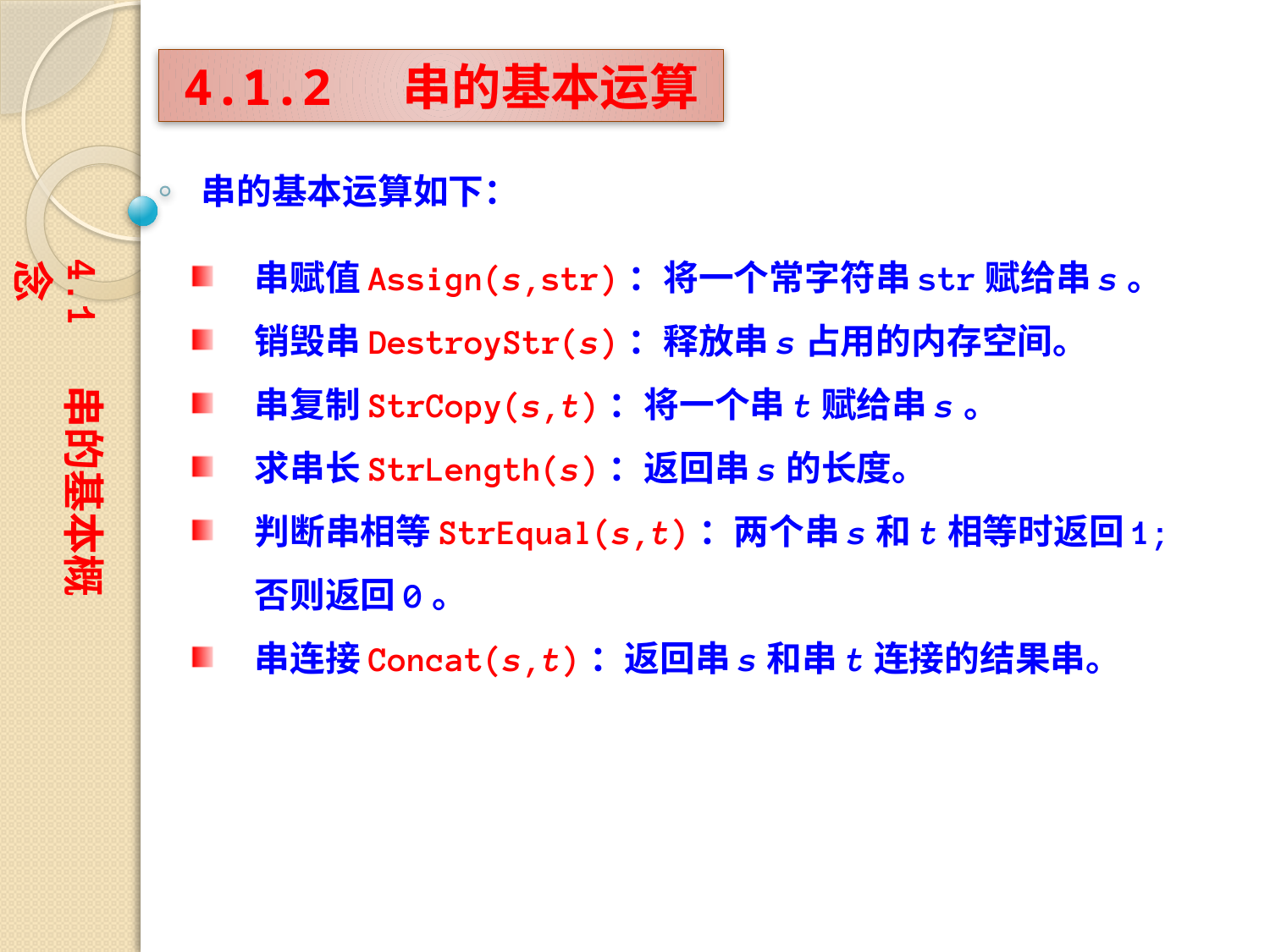

4.1.2  串的基本运算
串的基本运算如下：
串赋值Assign(s,str)：将一个常字符串str赋给串s。
销毁串DestroyStr(s)：释放串s占用的内存空间。
串复制StrCopy(s,t)：将一个串t赋给串s。
求串长StrLength(s)：返回串s的长度。
判断串相等StrEqual(s,t)：两个串s和t相等时返回1;否则返回0。
串连接Concat(s,t)：返回串s和串t连接的结果串。
4.1  串的基本概念